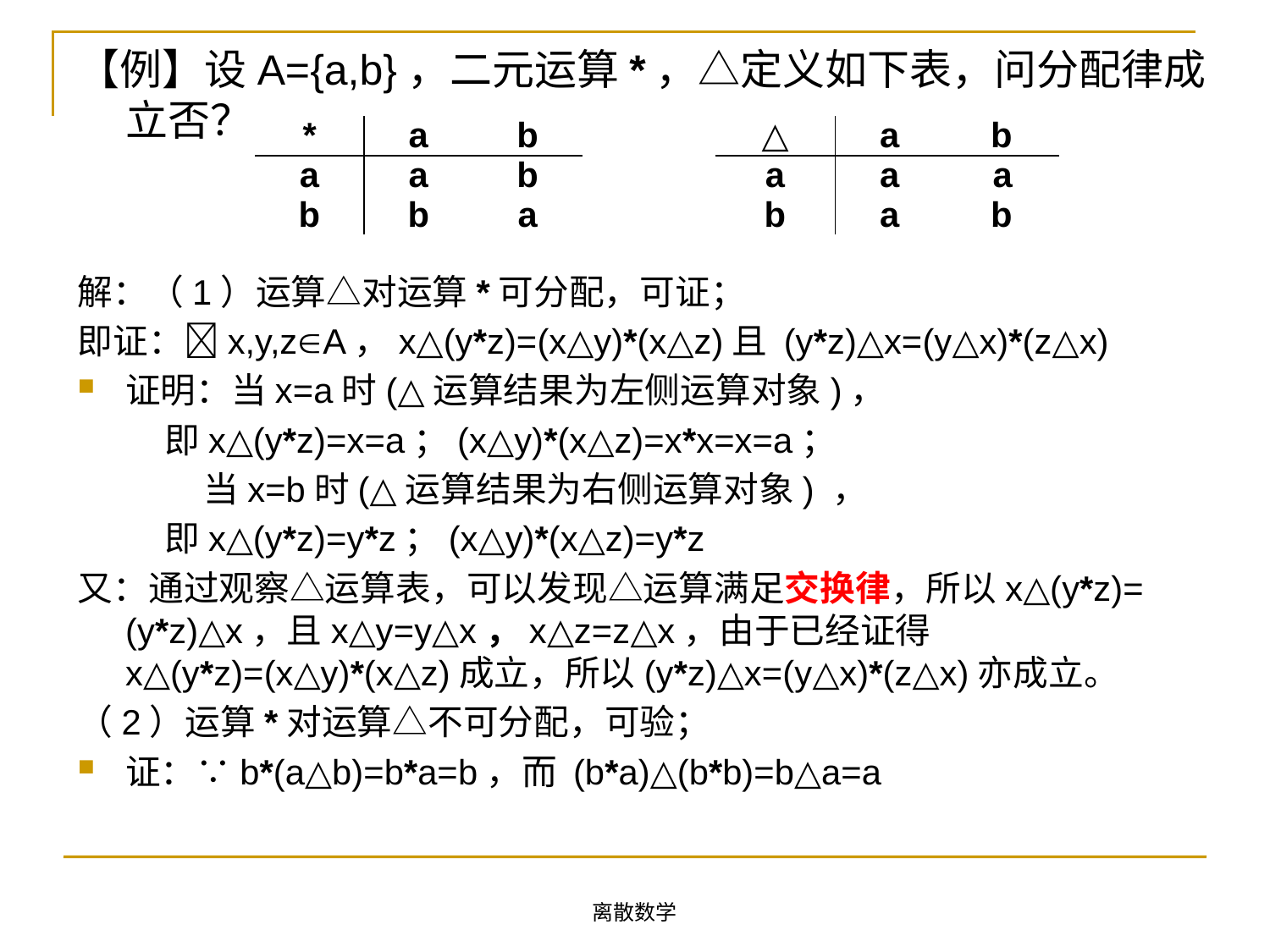

【例】设A={a,b}，二元运算*，△定义如下表，问分配律成立否？

解：（1）运算△对运算*可分配，可证；
即证：∀x,y,z∈A，x△(y*z)=(x△y)*(x△z)且 (y*z)△x=(y△x)*(z△x)
证明：当x=a时(△运算结果为左侧运算对象)，
          即x△(y*z)=x=a；(x△y)*(x△z)=x*x=x=a；
               当x=b时(△运算结果为右侧运算对象) ，
          即x△(y*z)=y*z；(x△y)*(x△z)=y*z
又：通过观察△运算表，可以发现△运算满足交换律，所以x△(y*z)= (y*z)△x，且x△y=y△x，x△z=z△x，由于已经证得x△(y*z)=(x△y)*(x△z)成立，所以(y*z)△x=(y△x)*(z△x)亦成立。
（2）运算*对运算△不可分配，可验；
证：∵b*(a△b)=b*a=b，而 (b*a)△(b*b)=b△a=a
| \* | a | b |
| --- | --- | --- |
| a | a | b |
| b | b | a |
| △ | a | b |
| --- | --- | --- |
| a | a | a |
| b | a | b |

22
离散数学